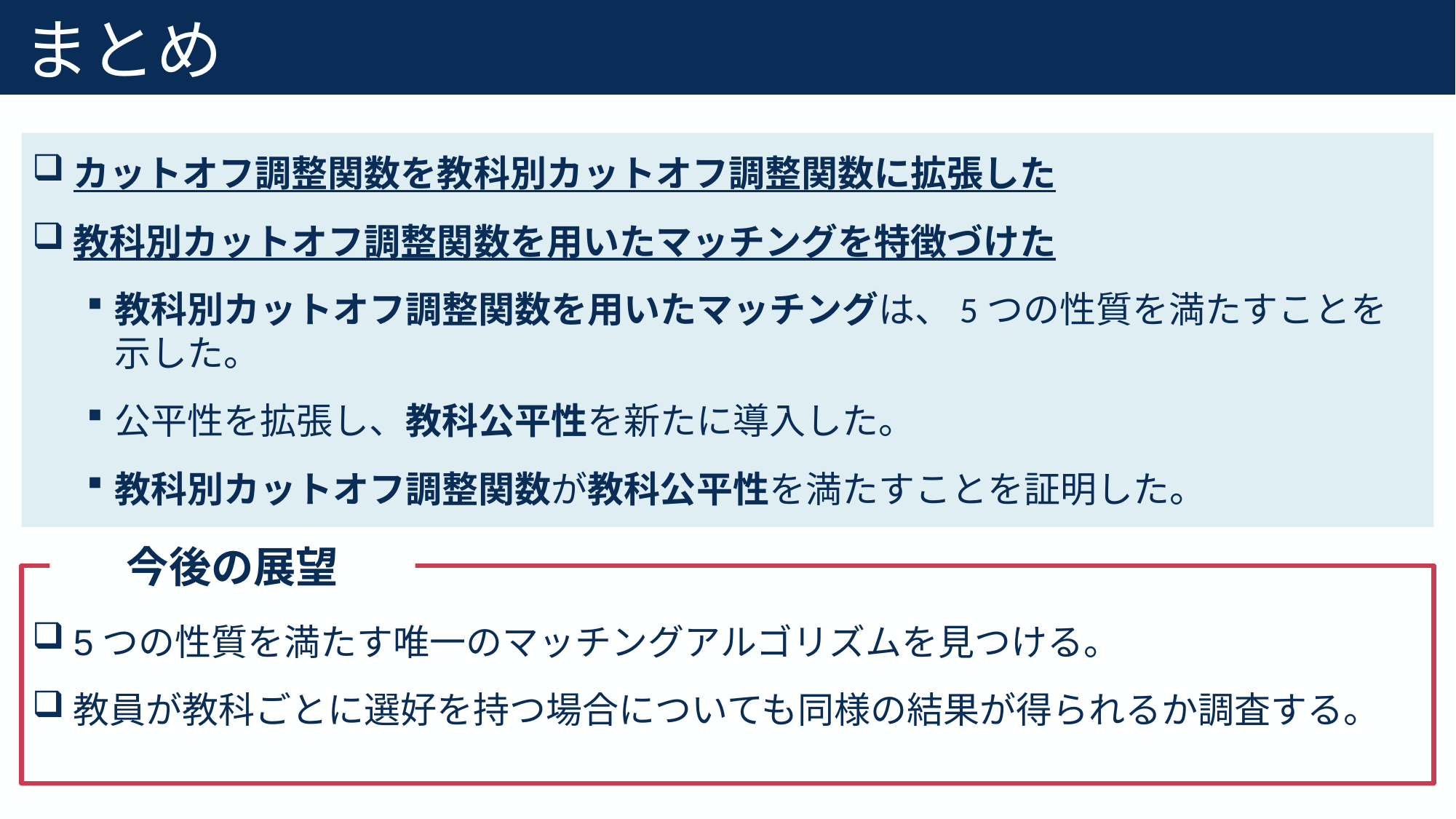

# まとめ
112
カットオフ調整関数を教科別カットオフ調整関数に拡張した
教科別カットオフ調整関数を用いたマッチングを特徴づけた
教科別カットオフ調整関数を用いたマッチングは、5つの性質を満たすことを示した。
公平性を拡張し、教科公平性を新たに導入した。
教科別カットオフ調整関数が教科公平性を満たすことを証明した。

今後の展望
5つの性質を満たす唯一のマッチングアルゴリズムを見つける。
教員が教科ごとに選好を持つ場合についても同様の結果が得られるか調査する。